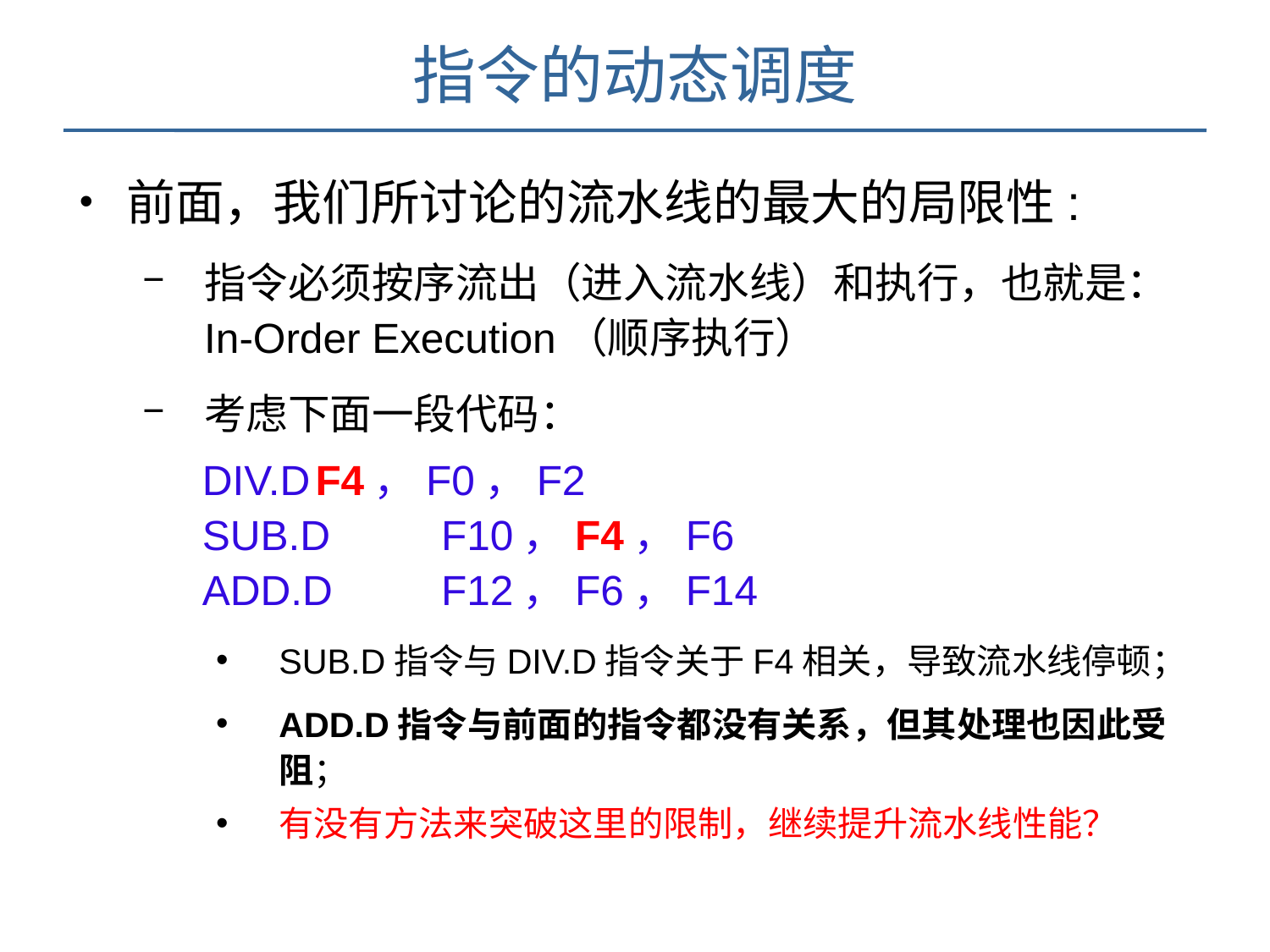

指令的动态调度
前面，我们所讨论的流水线的最大的局限性:
指令必须按序流出（进入流水线）和执行，也就是：In-Order Execution（顺序执行）
考虑下面一段代码：
DIV.D	F4，F0，F2
SUB.D	F10，F4，F6
ADD.D	F12，F6，F14
SUB.D指令与DIV.D指令关于F4相关，导致流水线停顿；
ADD.D指令与前面的指令都没有关系，但其处理也因此受阻；
有没有方法来突破这里的限制，继续提升流水线性能？